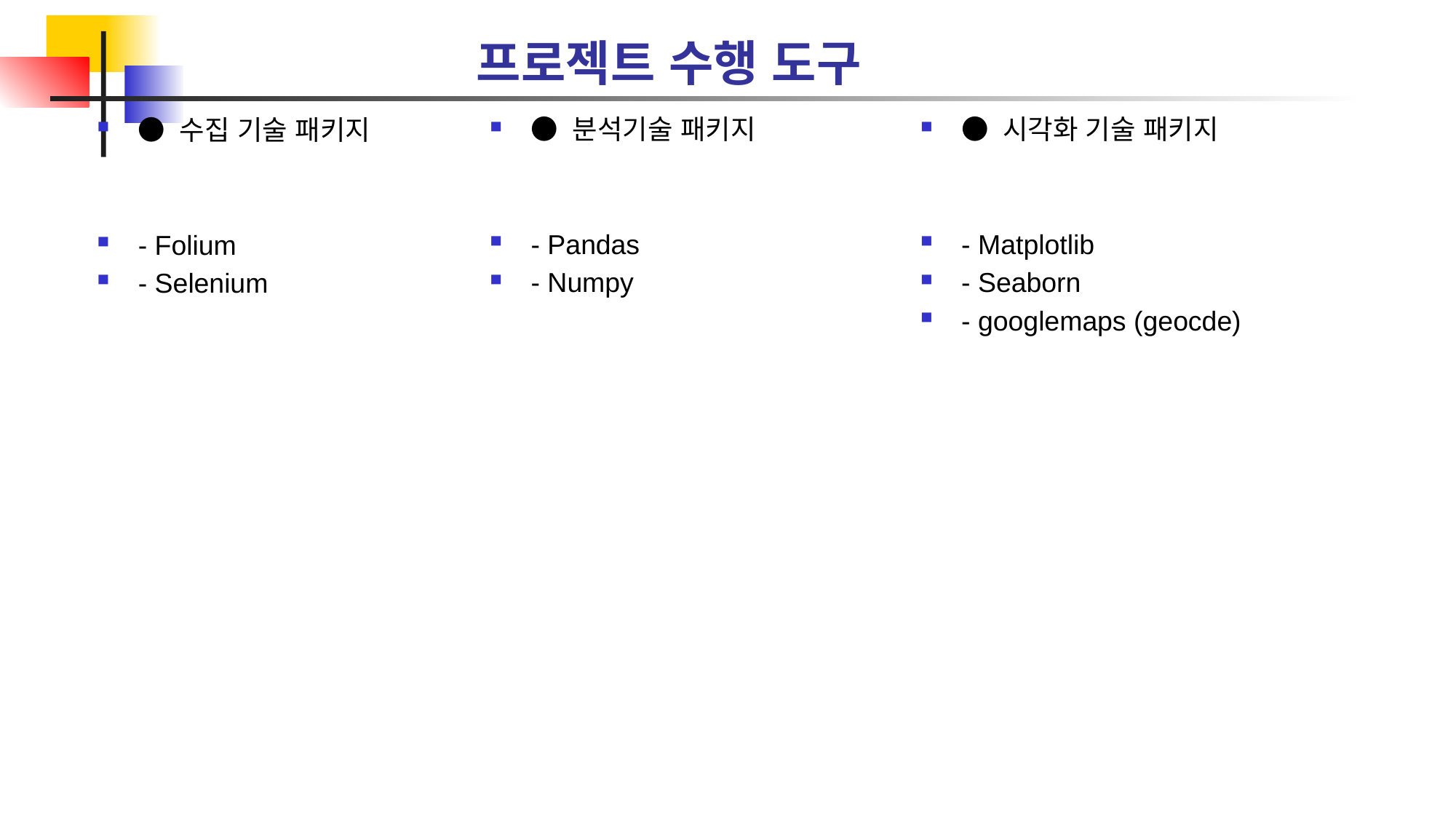

# 프로젝트 수행 도구
● 분석기술 패키지

- Pandas
- Numpy
● 시각화 기술 패키지

- Matplotlib
- Seaborn
- googlemaps (geocde)
● 수집 기술 패키지

- Folium
- Selenium